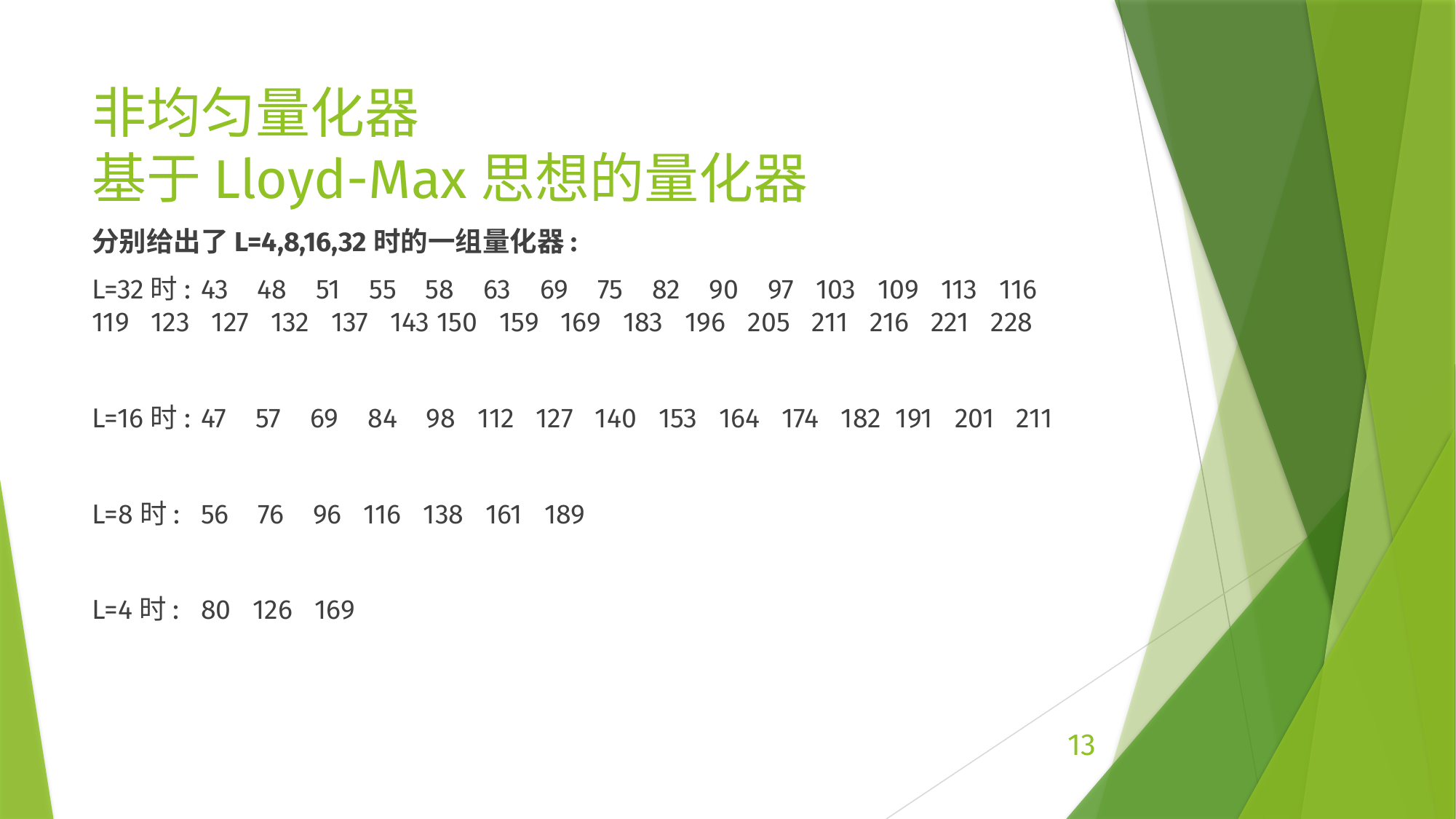

# 非均匀量化器 基于Lloyd-Max思想的量化器
分别给出了L=4,8,16,32时的一组量化器:
L=32时:	43    48    51    55    58    63    69    75    82    90    97   103   109   113   116   119   123   127   132   137   143 150   159   169   183   196   205   211   216   221   228

L=16时:	47    57    69    84    98   112   127   140   153   164   174   182  191   201   211

L=8时:	56    76    96   116   138   161   189

L=4时:	80   126   169
13